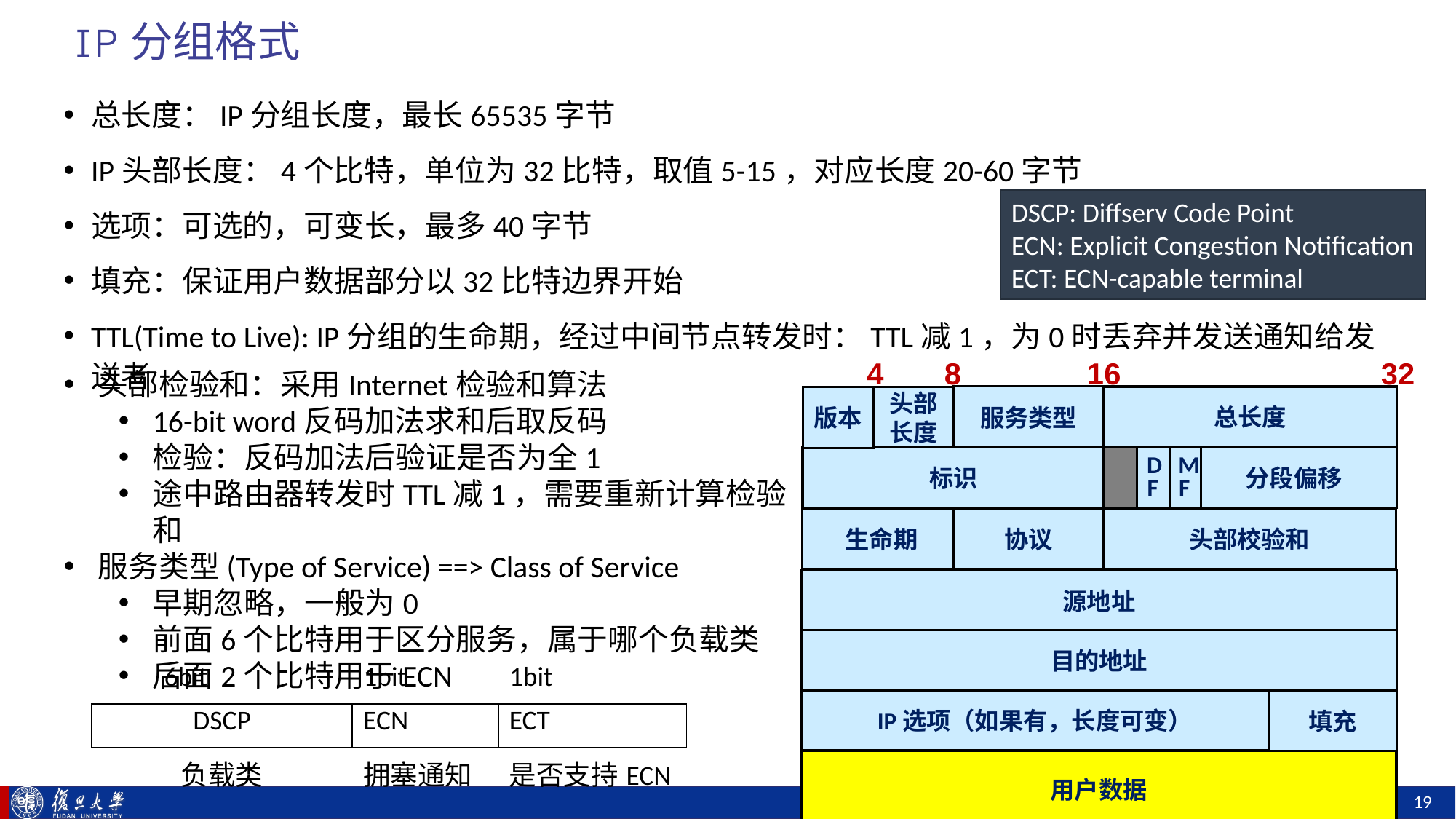

# IP分组格式
总长度：IP分组长度，最长65535字节
IP头部长度：4个比特，单位为32比特，取值5-15，对应长度20-60字节
选项：可选的，可变长，最多40字节
填充：保证用户数据部分以32比特边界开始
TTL(Time to Live): IP分组的生命期，经过中间节点转发时：TTL减1，为0时丢弃并发送通知给发送者

DSCP: Diffserv Code Point
ECN: Explicit Congestion Notification
ECT: ECN-capable terminal
4
8
16
32
服务类型
总长度
头部长度
版本
标识
               分段偏移

D
F
M
F
头部校验和
生命期
协议
源地址
目的地址
IP选项（如果有，长度可变）
填充
用户数据
头部检验和：采用Internet检验和算法
16-bit word反码加法求和后取反码
检验：反码加法后验证是否为全1
途中路由器转发时TTL减1，需要重新计算检验和
服务类型(Type of Service) ==> Class of Service
早期忽略，一般为0
前面6个比特用于区分服务，属于哪个负载类
后面2个比特用于ECN
| 6bit | 1bit | 1bit |
| --- | --- | --- |
| DSCP | ECN | ECT |
| 负载类 | 拥塞通知 | 是否支持ECN |